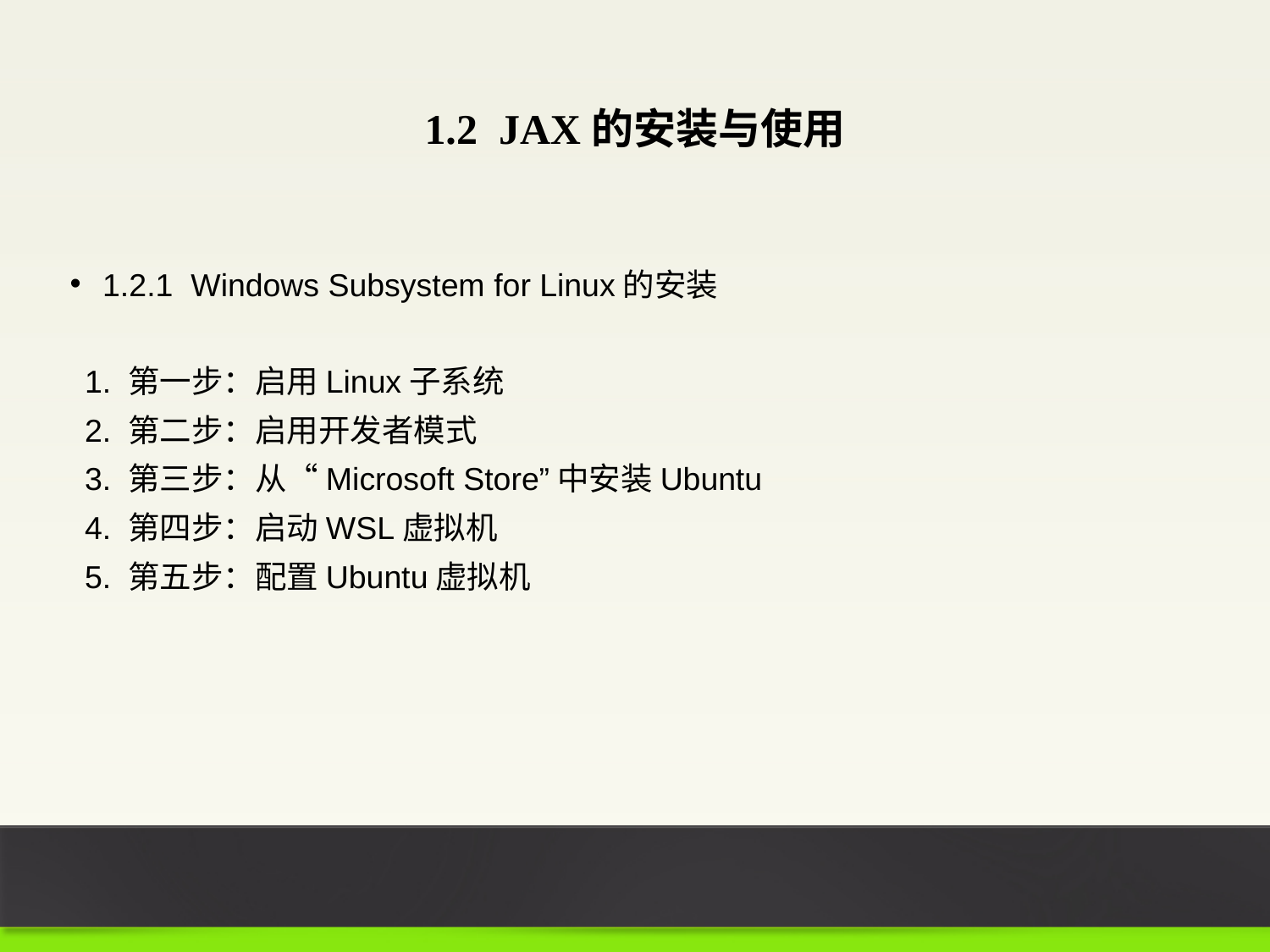

1.2  JAX的安装与使用
1.2.1  Windows Subsystem for Linux的安装
1. 第一步：启用Linux子系统
2. 第二步：启用开发者模式
3. 第三步：从“Microsoft Store”中安装Ubuntu
4. 第四步：启动WSL虚拟机
5. 第五步：配置Ubuntu虚拟机